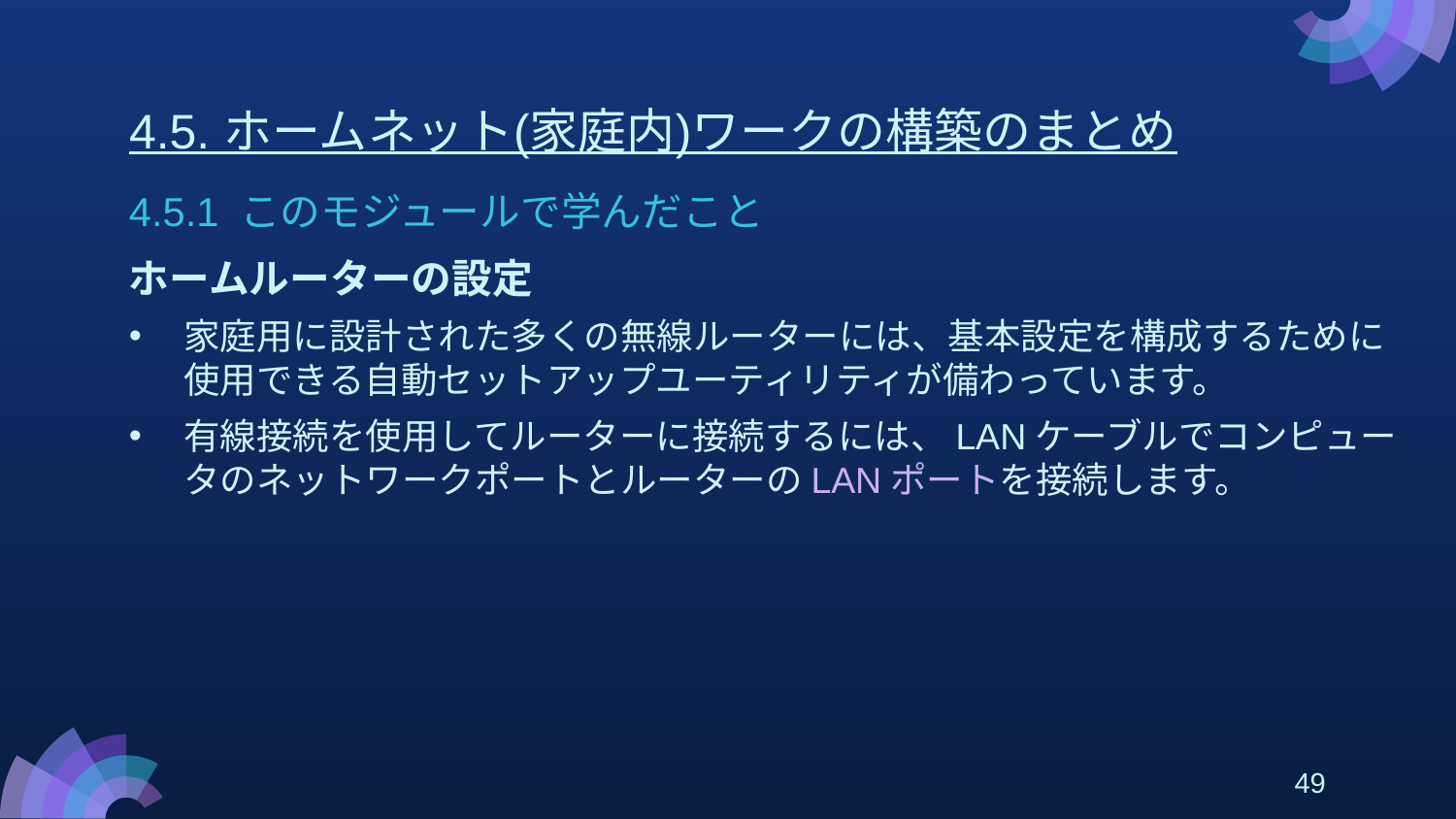

# 4.5. ホームネット(家庭内)ワークの構築のまとめ
4.5.1 このモジュールで学んだこと
ホームルーターの設定
家庭用に設計された多くの無線ルーターには、基本設定を構成するために使用できる自動セットアップユーティリティが備わっています。
有線接続を使用してルーターに接続するには、LANケーブルでコンピュータのネットワークポートとルーターのLANポートを接続します。
49